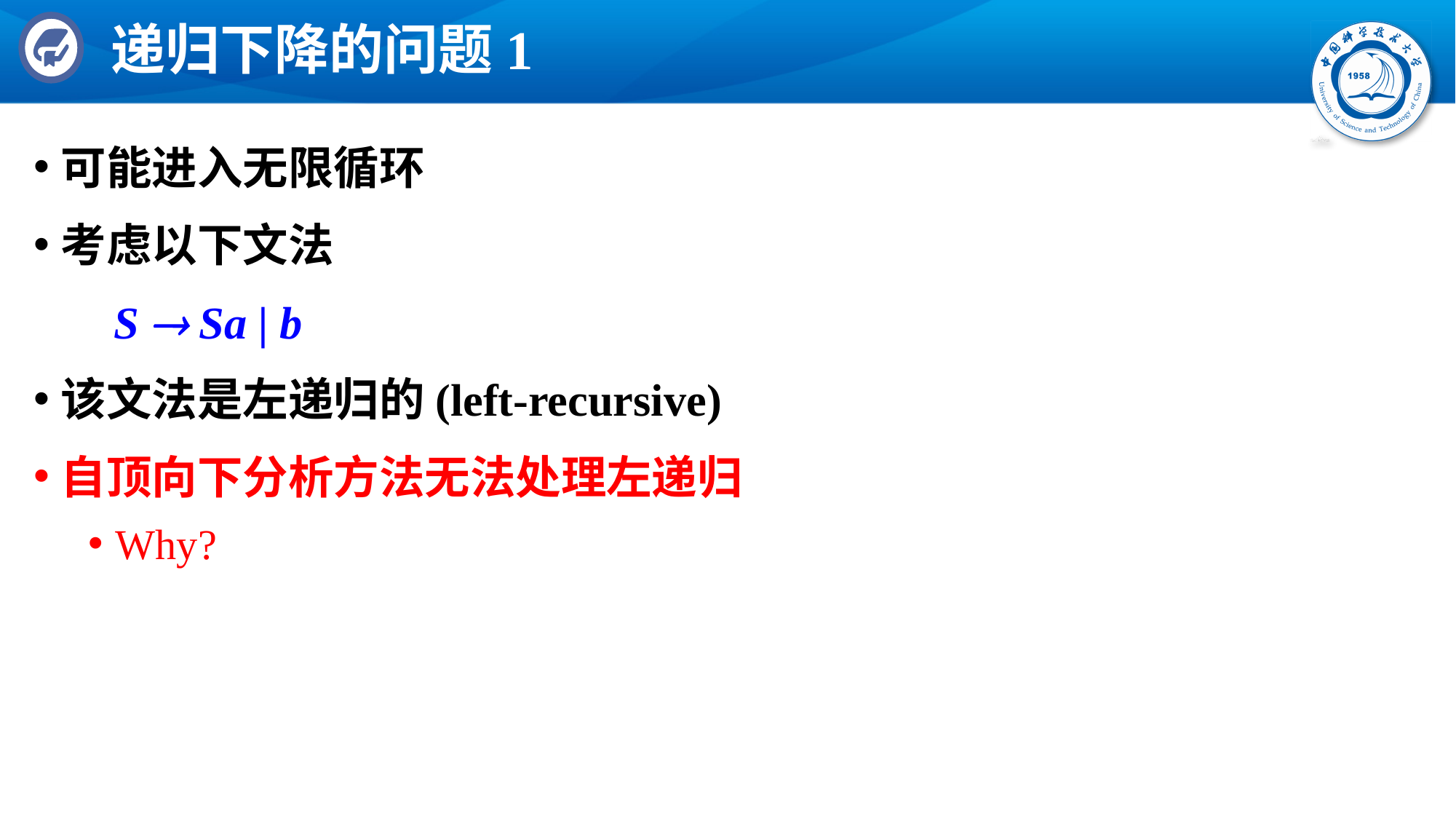

# 递归下降的问题1
可能进入无限循环
考虑以下文法
       S → Sa | b
该文法是左递归的(left-recursive)
自顶向下分析方法无法处理左递归
Why?